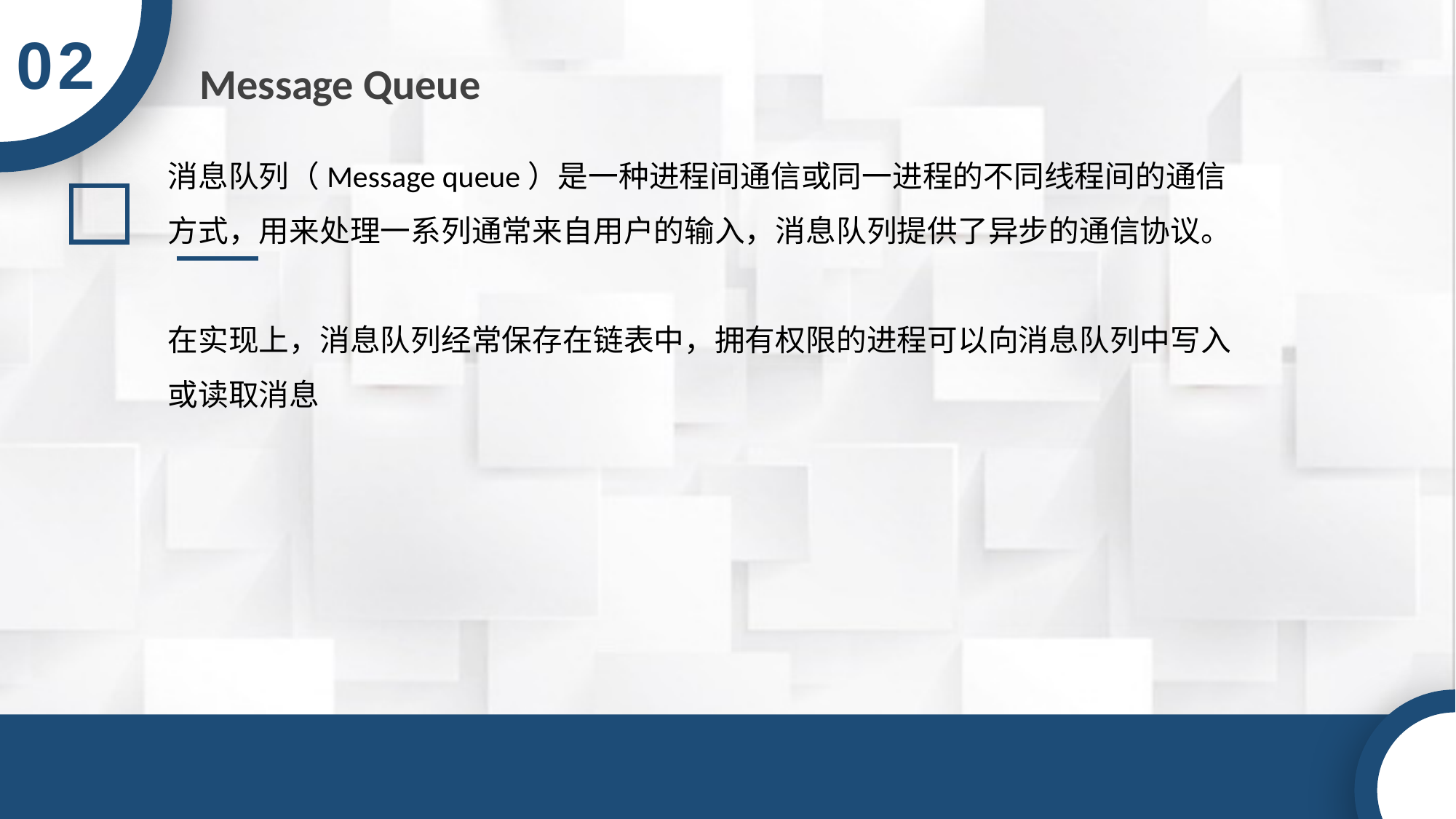

02
Message Queue
消息队列（Message queue）是一种进程间通信或同一进程的不同线程间的通信方式，用来处理一系列通常来自用户的输入，消息队列提供了异步的通信协议。

在实现上，消息队列经常保存在链表中，拥有权限的进程可以向消息队列中写入或读取消息